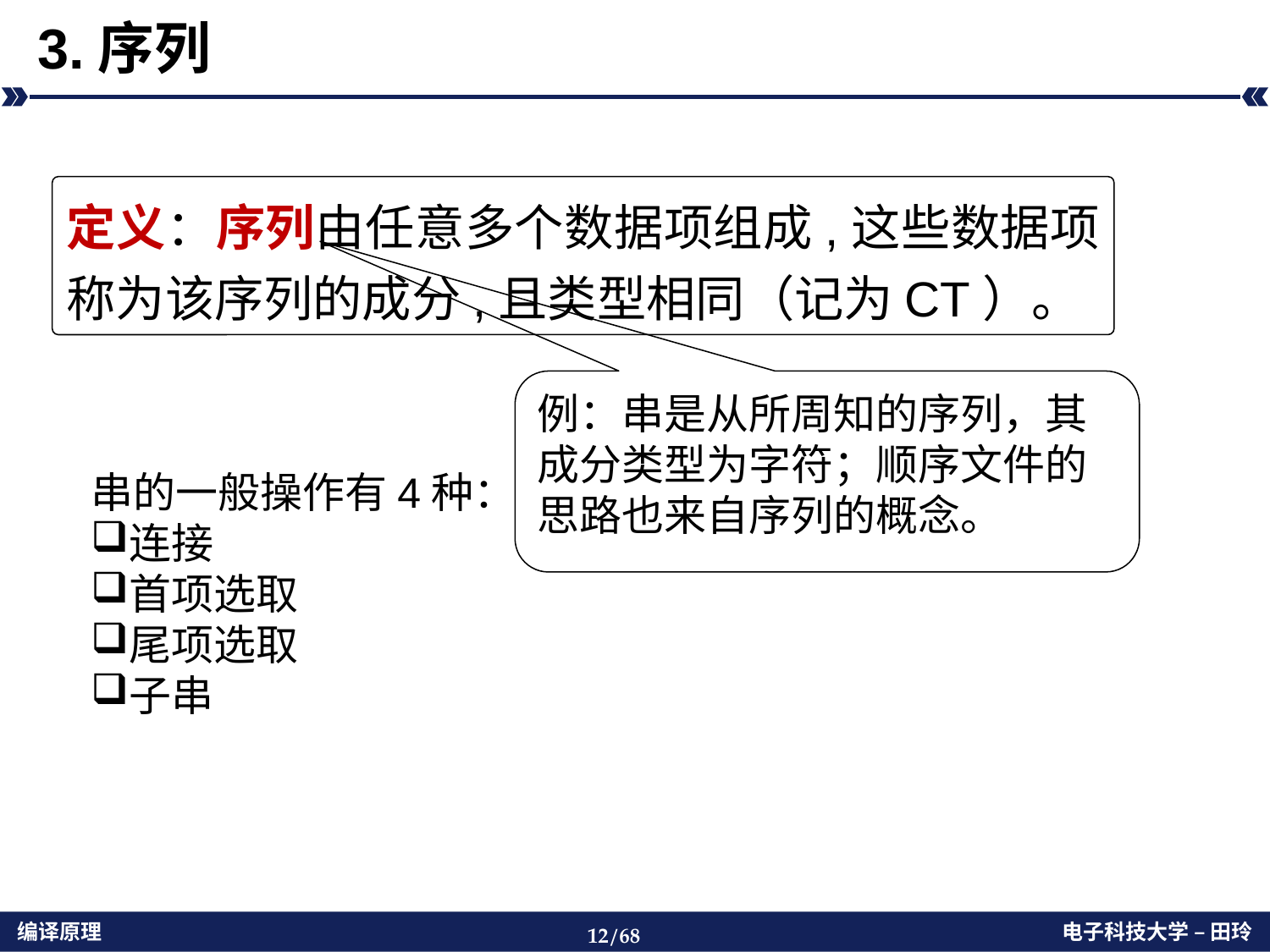

# 3.序列
定义：序列由任意多个数据项组成,这些数据项称为该序列的成分,且类型相同（记为CT）。
例：串是从所周知的序列，其成分类型为字符；顺序文件的思路也来自序列的概念。
串的一般操作有4种：
连接
首项选取
尾项选取
子串